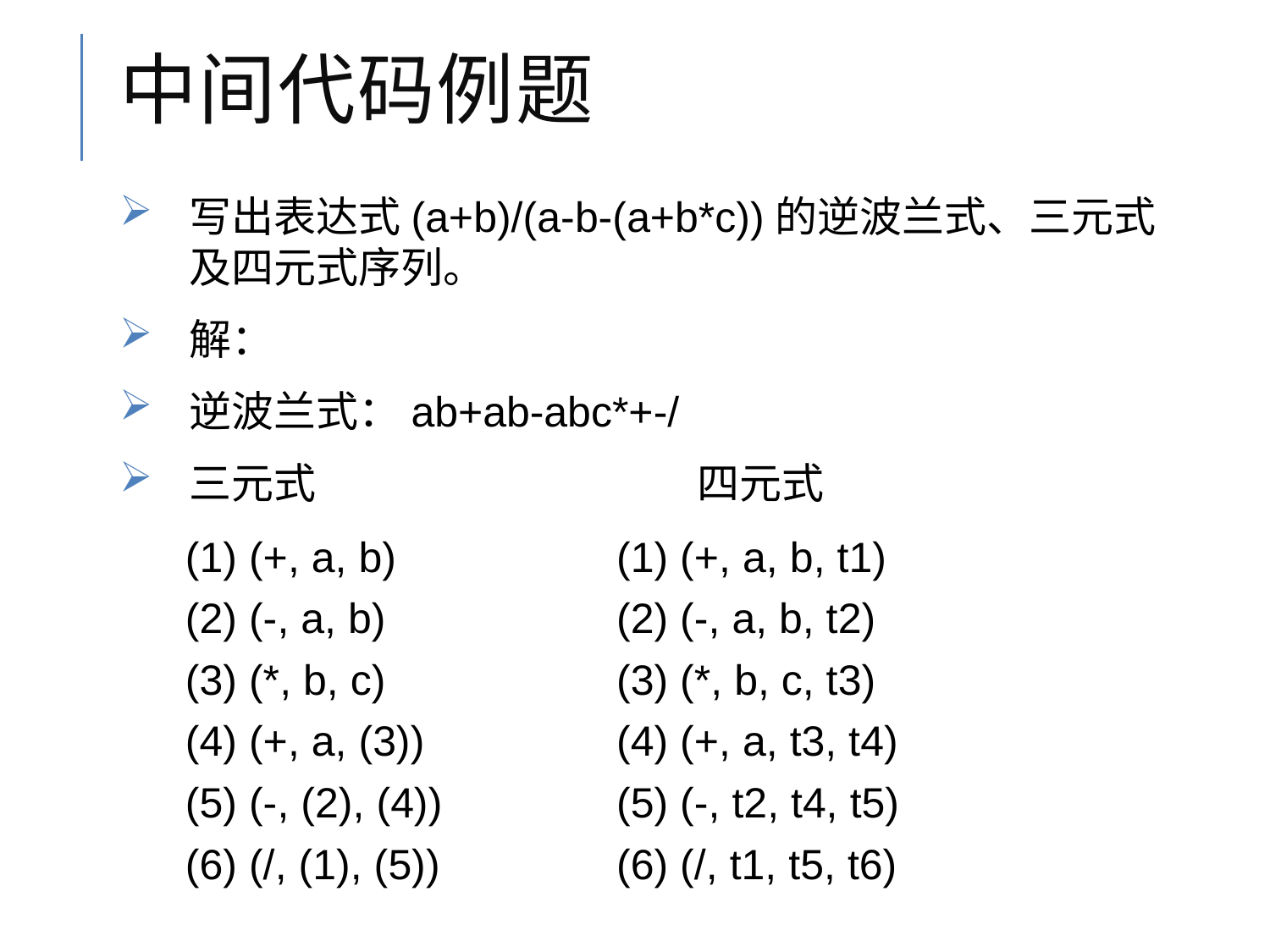

# 中间代码例题
写出表达式(a+b)/(a-b-(a+b*c))的逆波兰式、三元式及四元式序列。
解：
逆波兰式：ab+ab-abc*+-/
三元式			四元式
(1) (+, a, b)
(2) (-, a, b)
(3) (*, b, c)
(4) (+, a, (3))
(5) (-, (2), (4))
(6) (/, (1), (5))
(1) (+, a, b, t1)
(2) (-, a, b, t2)
(3) (*, b, c, t3)
(4) (+, a, t3, t4)
(5) (-, t2, t4, t5)
(6) (/, t1, t5, t6)
43